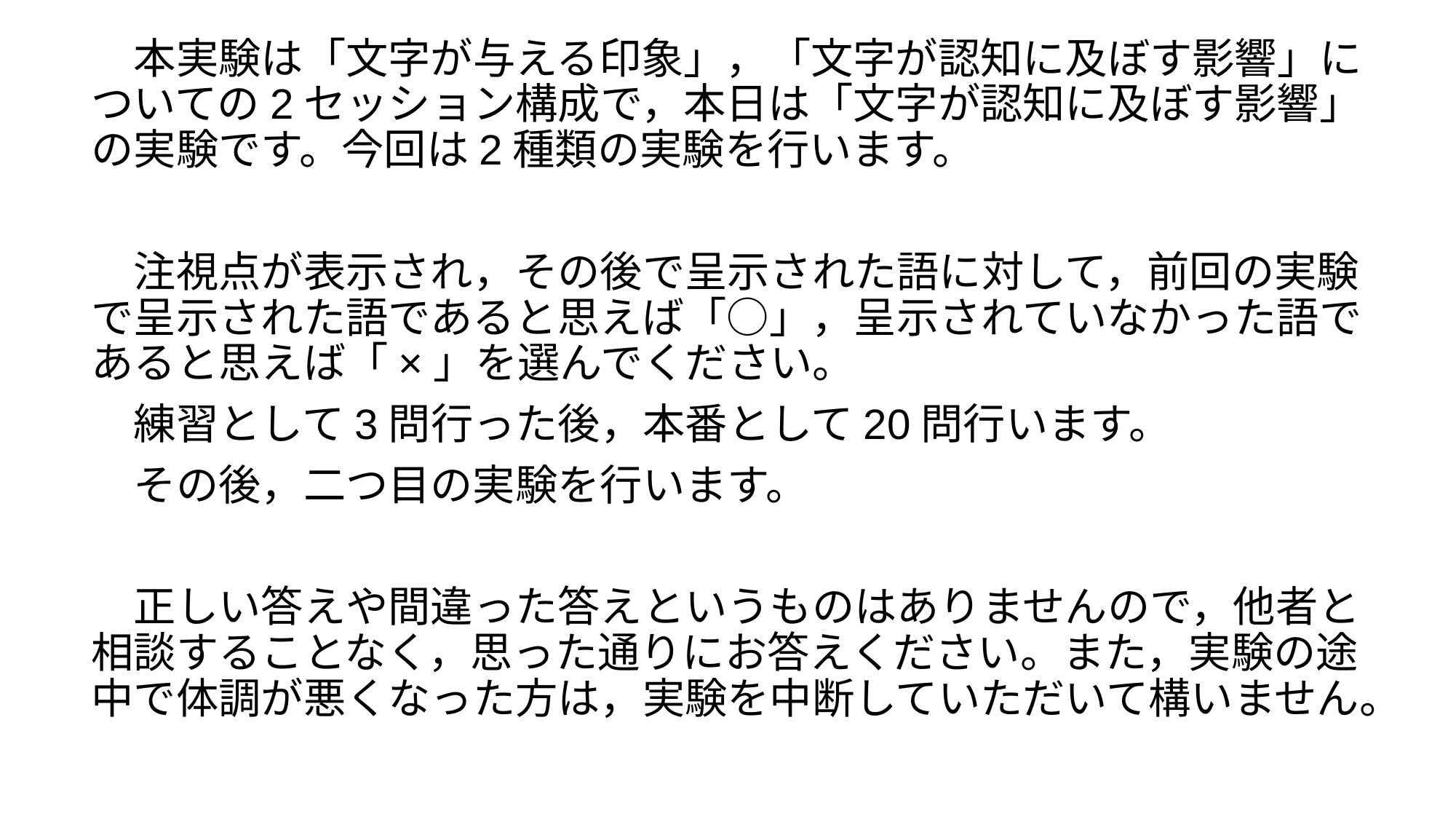

本実験は「文字が与える印象」，「文字が認知に及ぼす影響」についての2セッション構成で，本日は「文字が認知に及ぼす影響」の実験です。今回は2種類の実験を行います。

　注視点が表示され，その後で呈示された語に対して，前回の実験で呈示された語であると思えば「○」，呈示されていなかった語であると思えば「×」を選んでください。
　練習として3問行った後，本番として20問行います。
　その後，二つ目の実験を行います。

　正しい答えや間違った答えというものはありませんので，他者と相談することなく，思った通りにお答えください。また，実験の途中で体調が悪くなった方は，実験を中断していただいて構いません。